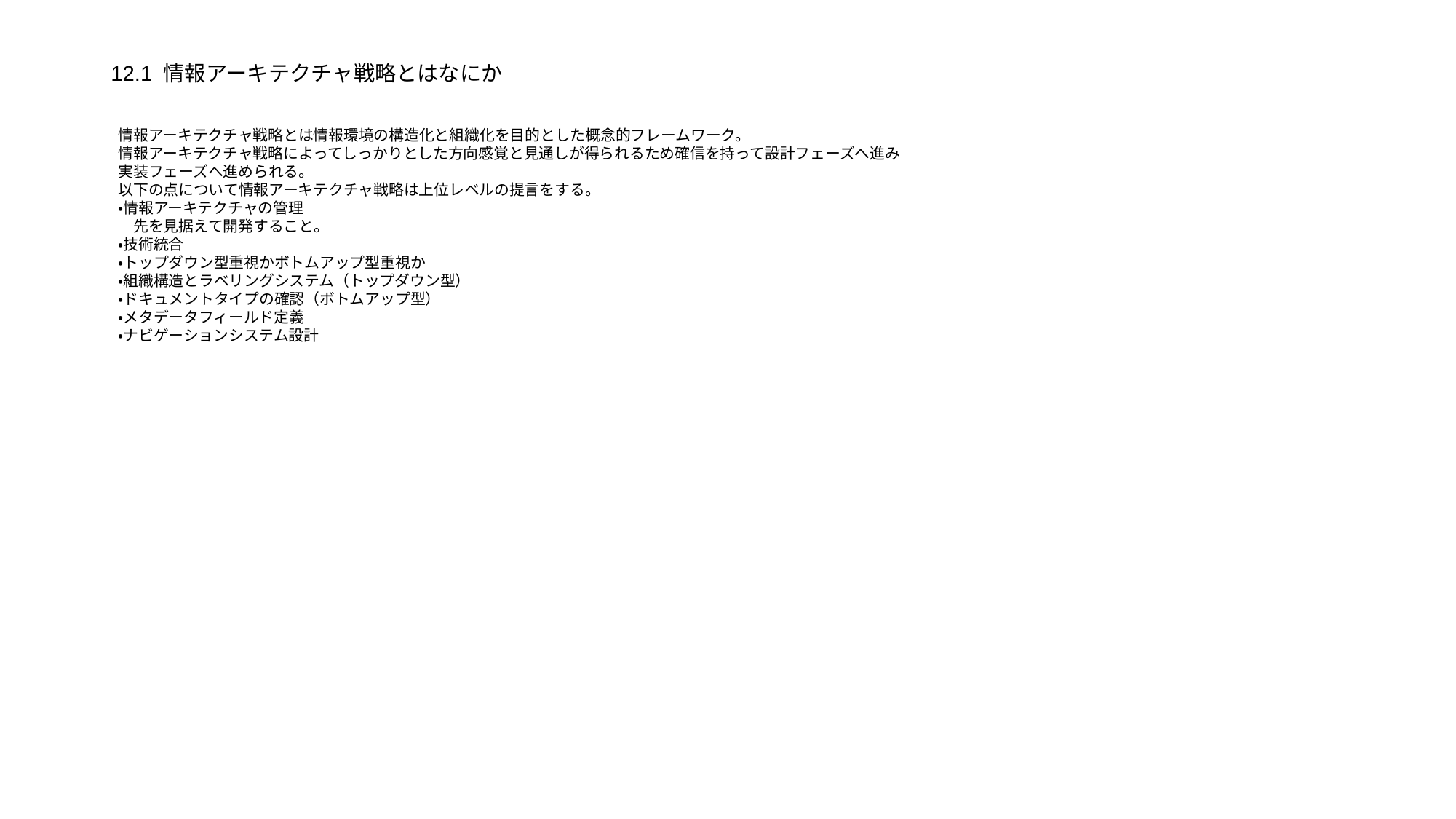

# 12.1 情報アーキテクチャ戦略とはなにか
情報アーキテクチャ戦略とは情報環境の構造化と組織化を目的とした概念的フレームワーク。
情報アーキテクチャ戦略によってしっかりとした方向感覚と見通しが得られるため確信を持って設計フェーズへ進み
実装フェーズへ進められる。
以下の点について情報アーキテクチャ戦略は上位レベルの提言をする。
・情報アーキテクチャの管理
　先を見据えて開発すること。
・技術統合
・トップダウン型重視かボトムアップ型重視か
・組織構造とラベリングシステム（トップダウン型）
・ドキュメントタイプの確認（ボトムアップ型）
・メタデータフィールド定義
・ナビゲーションシステム設計